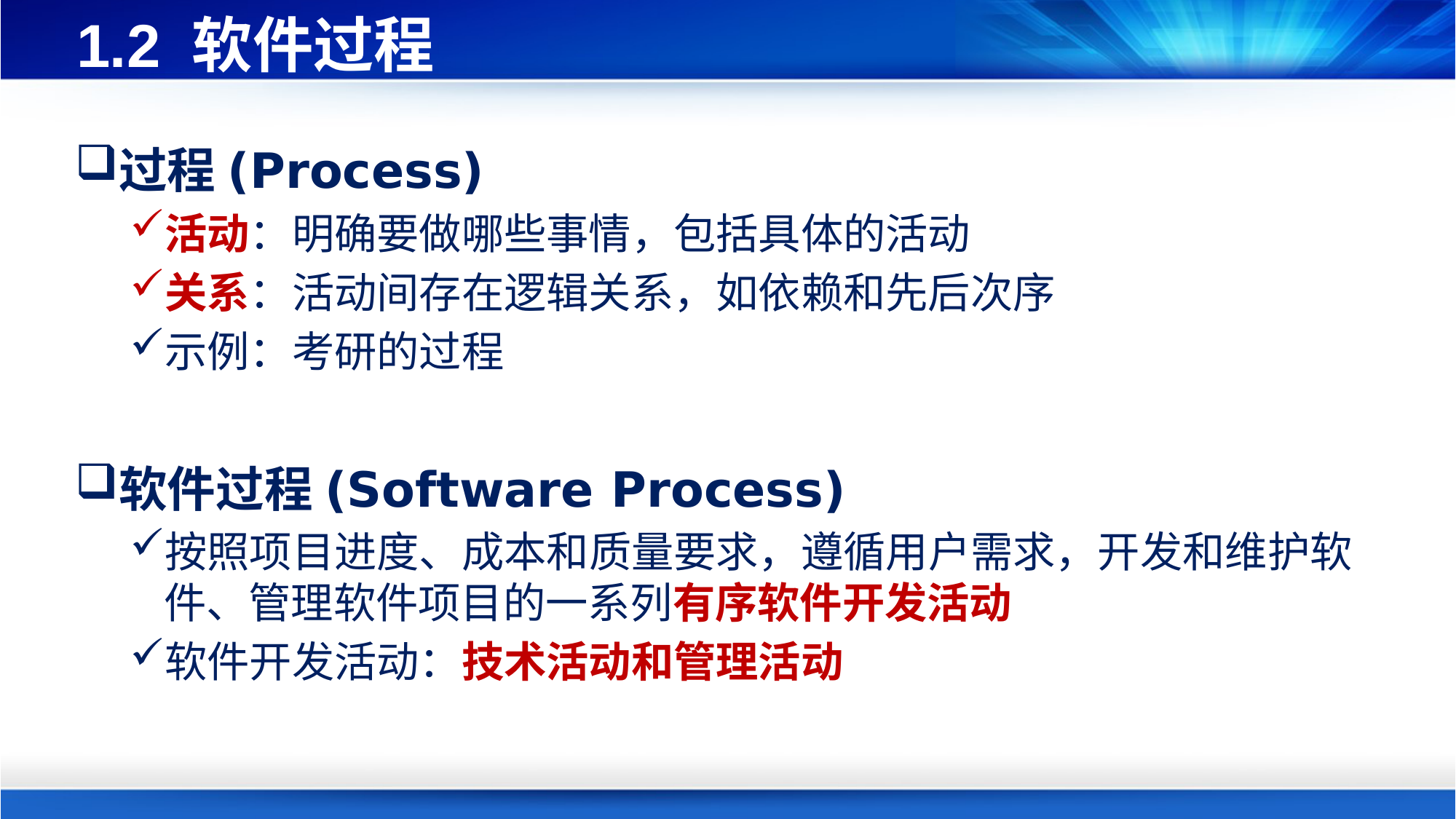

# 1.2 软件过程
过程(Process)
活动：明确要做哪些事情，包括具体的活动
关系：活动间存在逻辑关系，如依赖和先后次序
示例：考研的过程

软件过程(Software Process)
按照项目进度、成本和质量要求，遵循用户需求，开发和维护软件、管理软件项目的一系列有序软件开发活动
软件开发活动：技术活动和管理活动